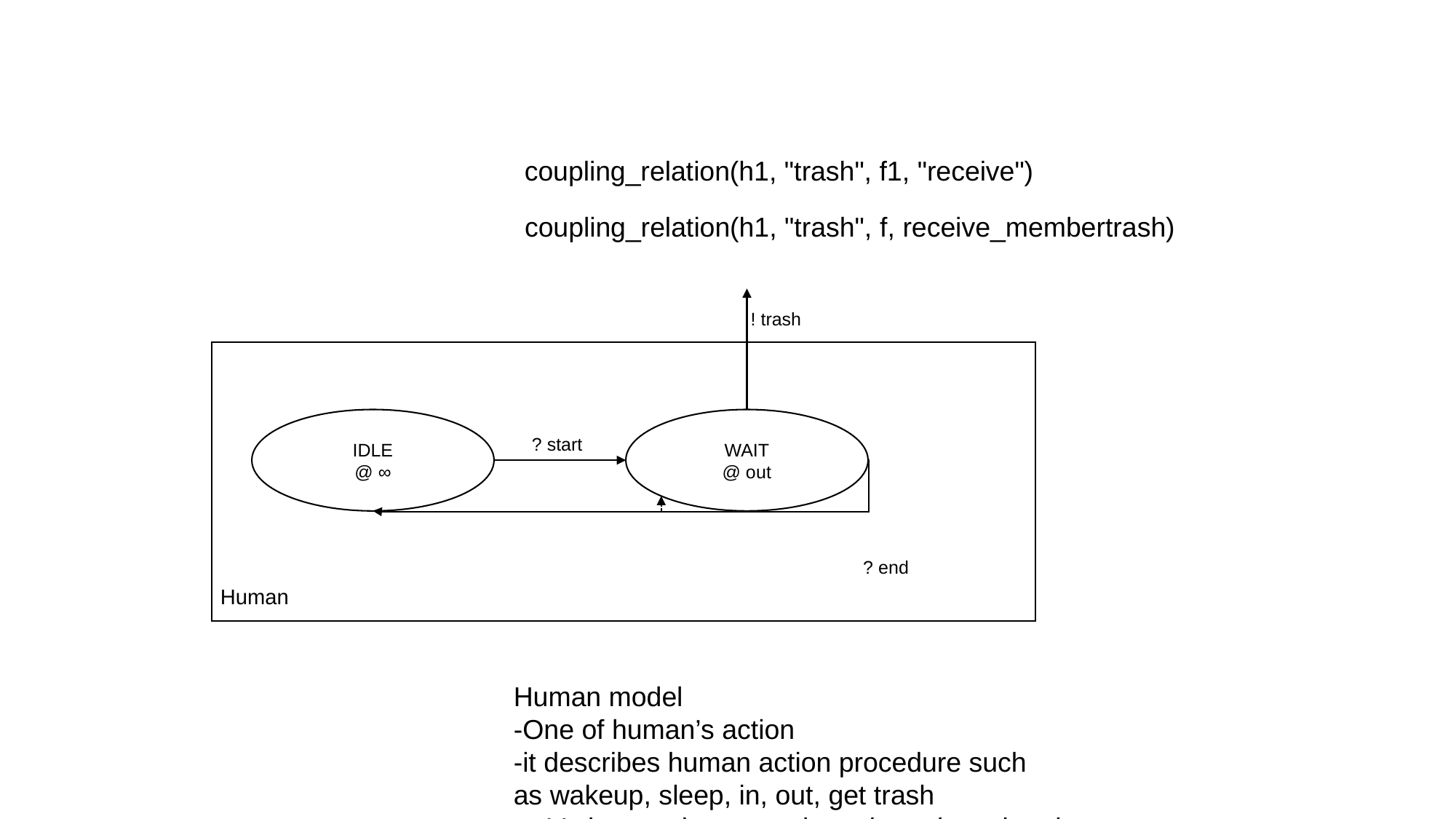

coupling_relation(h1, "trash", f1, "receive")
coupling_relation(h1, "trash", f, receive_membertrash)
! trash

IDLE
@ ∞

WAIT
@ out

? start
? end
Human
Human model
-One of human’s action
-it describes human action procedure such as wakeup, sleep, in, out, get trash
Various action procedures based on virtual time
-7가지의 human type(AFF, Student, Housewife , Blue collar, white collar, inoccupation, self_employment) 중에서 1가지를 지정할 수 있다.